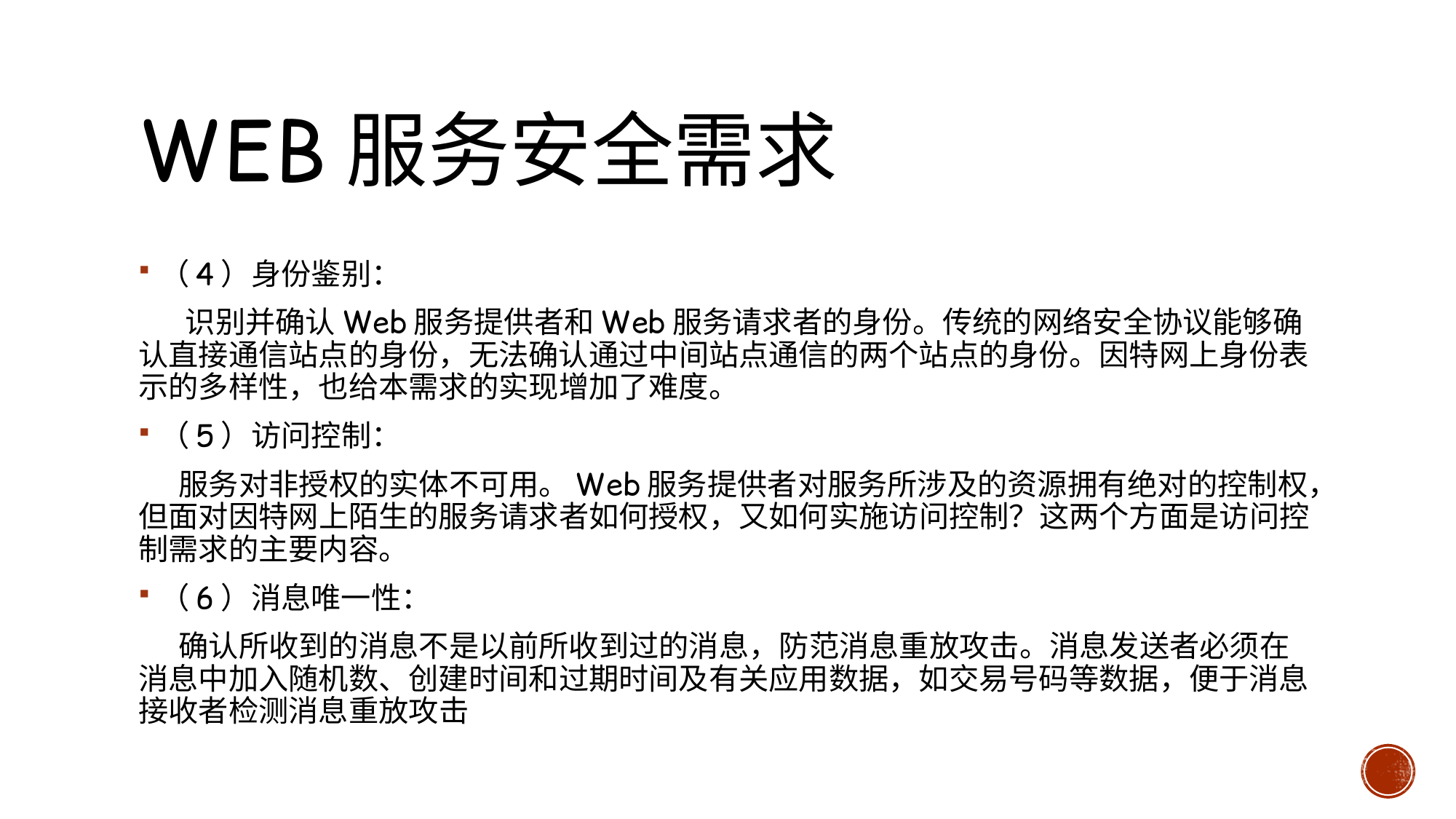

# Web服务安全需求
（4）身份鉴别：
      识别并确认Web服务提供者和Web服务请求者的身份。传统的网络安全协议能够确认直接通信站点的身份，无法确认通过中间站点通信的两个站点的身份。因特网上身份表示的多样性，也给本需求的实现增加了难度。
（5）访问控制：
     服务对非授权的实体不可用。Web服务提供者对服务所涉及的资源拥有绝对的控制权，但面对因特网上陌生的服务请求者如何授权，又如何实施访问控制？这两个方面是访问控制需求的主要内容。
（6）消息唯一性：
     确认所收到的消息不是以前所收到过的消息，防范消息重放攻击。消息发送者必须在消息中加入随机数、创建时间和过期时间及有关应用数据，如交易号码等数据，便于消息接收者检测消息重放攻击